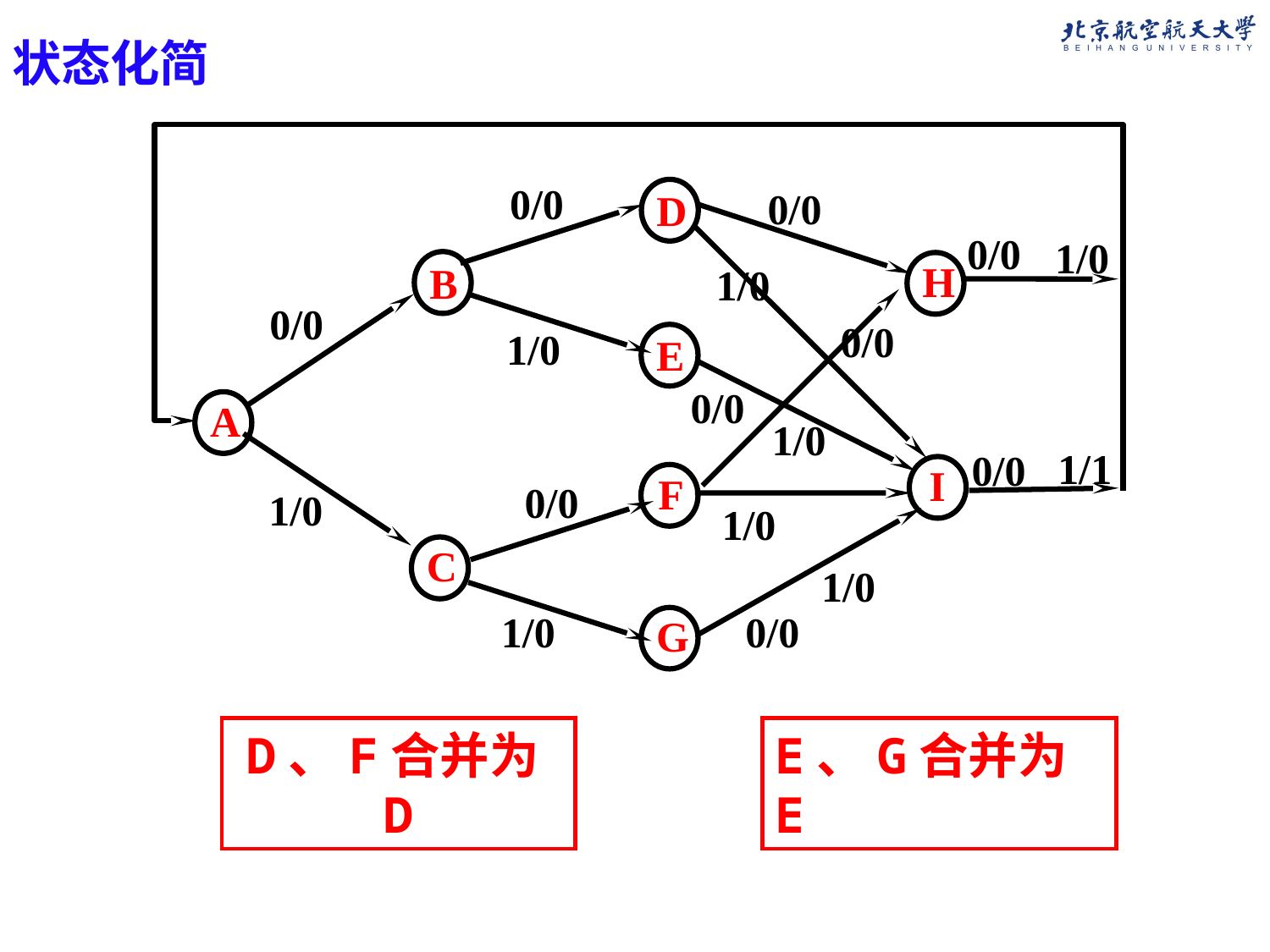

状态化简

0/0
D

0/0

0/0
1/0

H

B

1/0

0/0

1/0
E

0/0

0/0
A

1/0

1/1
0/0
I

F

0/0

1/0

1/0

C

1/0

1/0
G

0/0
D、F合并为D
E、G合并为E